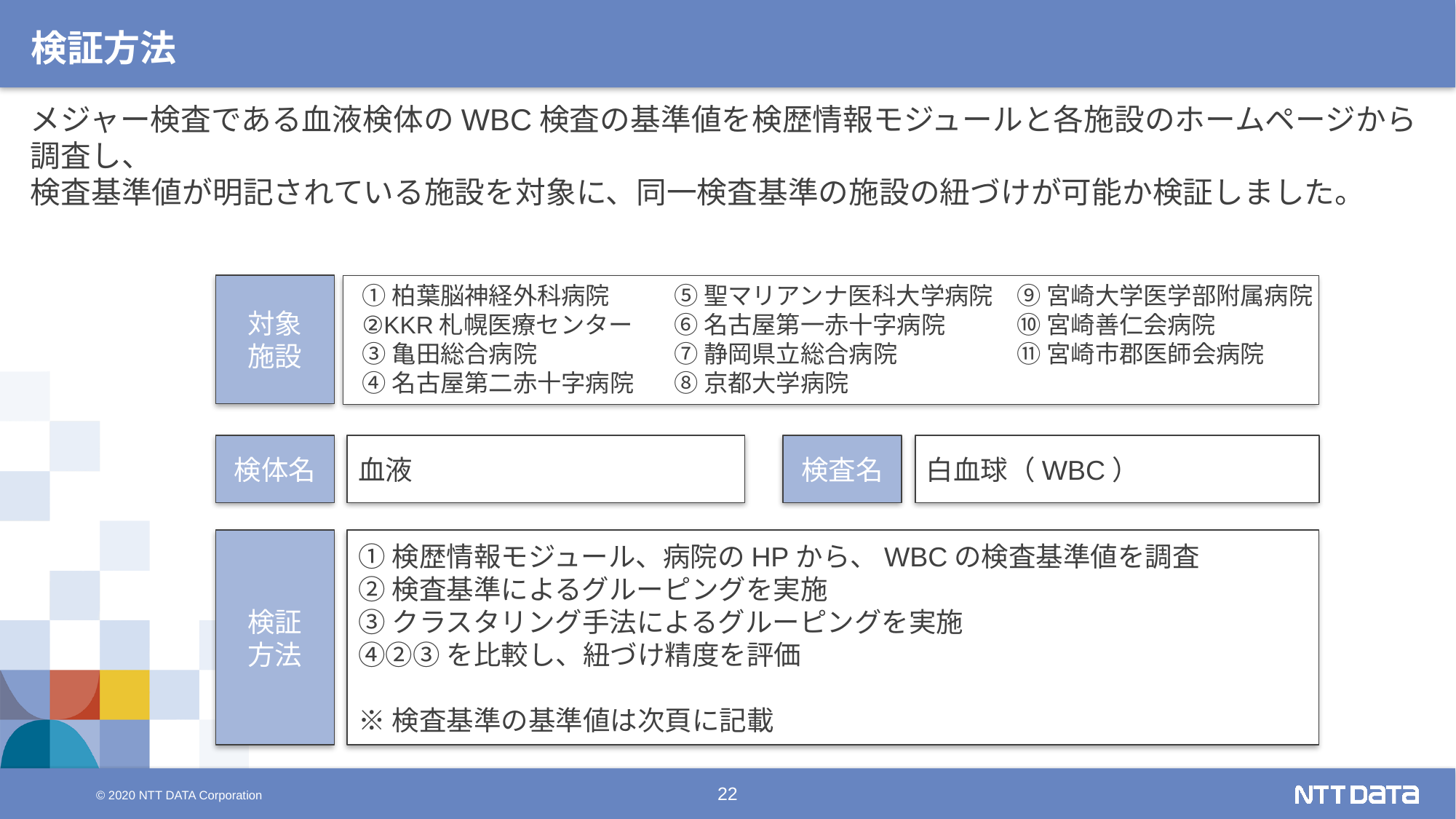

# 検証方法
メジャー検査である血液検体のWBC検査の基準値を検歴情報モジュールと各施設のホームページから調査し、
検査基準値が明記されている施設を対象に、同一検査基準の施設の紐づけが可能か検証しました。
対象
施設
①柏葉脳神経外科病院
②KKR札幌医療センター
③亀田総合病院
④名古屋第二赤十字病院
⑤聖マリアンナ医科大学病院
⑥名古屋第一赤十字病院
⑦静岡県立総合病院
⑧京都大学病院
⑨宮崎大学医学部附属病院
⑩宮崎善仁会病院
⑪宮崎市郡医師会病院

検体名
検査名
血液
白血球（WBC）
検証
方法
①検歴情報モジュール、病院のHPから、WBCの検査基準値を調査
②検査基準によるグルーピングを実施
③クラスタリング手法によるグルーピングを実施
④②③を比較し、紐づけ精度を評価

※検査基準の基準値は次頁に記載